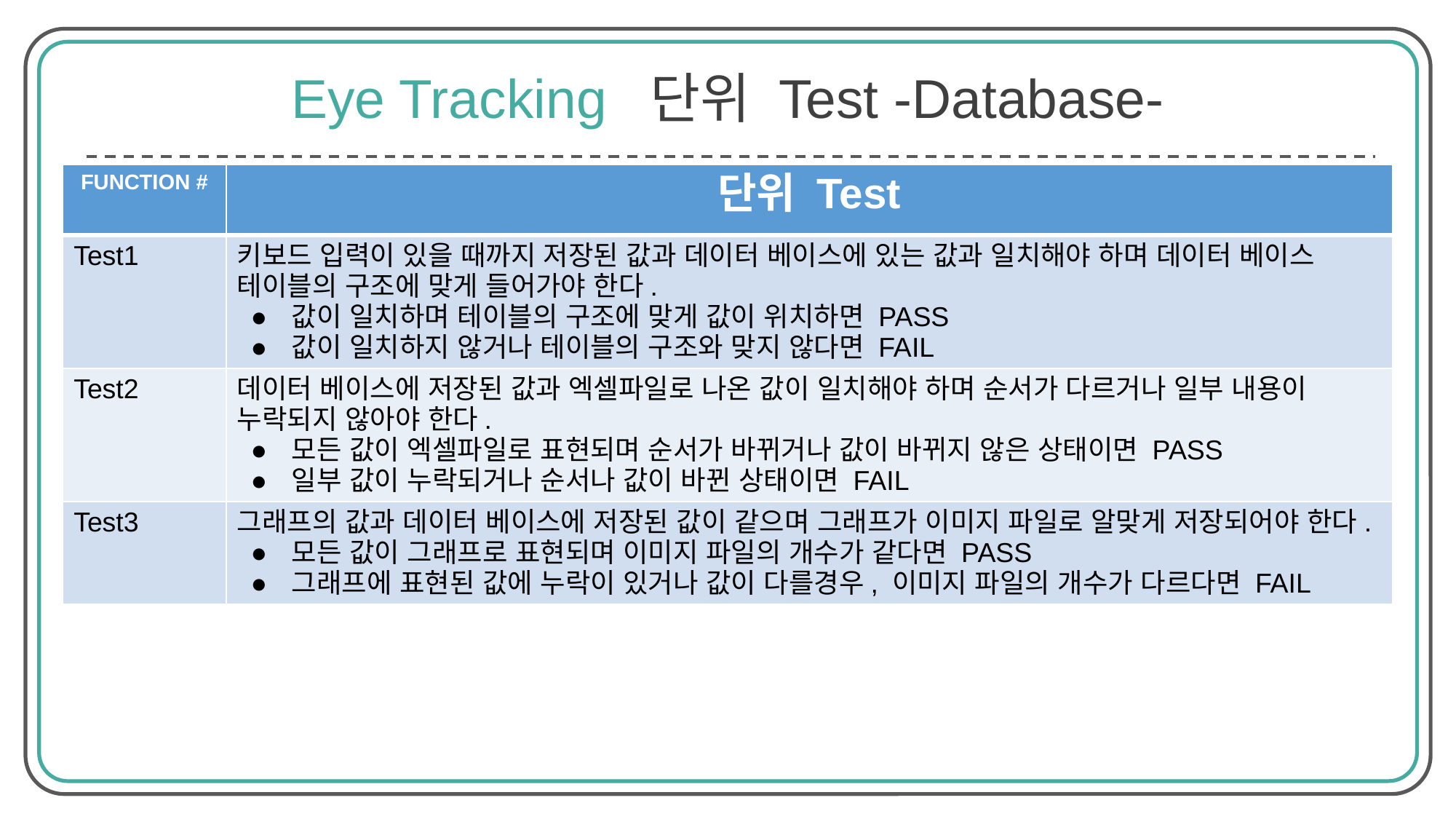

Eye Tracking  단위 Test -Database-
| FUNCTION # | 단위 Test |
| --- | --- |
| Test1 | 키보드 입력이 있을 때까지 저장된 값과 데이터 베이스에 있는 값과 일치해야 하며 데이터 베이스 테이블의 구조에 맞게 들어가야 한다. 값이 일치하며 테이블의 구조에 맞게 값이 위치하면 PASS 값이 일치하지 않거나 테이블의 구조와 맞지 않다면 FAIL |
| Test2 | 데이터 베이스에 저장된 값과 엑셀파일로 나온 값이 일치해야 하며 순서가 다르거나 일부 내용이 누락되지 않아야 한다. 모든 값이 엑셀파일로 표현되며 순서가 바뀌거나 값이 바뀌지 않은 상태이면 PASS 일부 값이 누락되거나 순서나 값이 바뀐 상태이면 FAIL |
| Test3 | 그래프의 값과 데이터 베이스에 저장된 값이 같으며 그래프가 이미지 파일로 알맞게 저장되어야 한다. 모든 값이 그래프로 표현되며 이미지 파일의 개수가 같다면 PASS 그래프에 표현된 값에 누락이 있거나 값이 다를경우, 이미지 파일의 개수가 다르다면 FAIL |